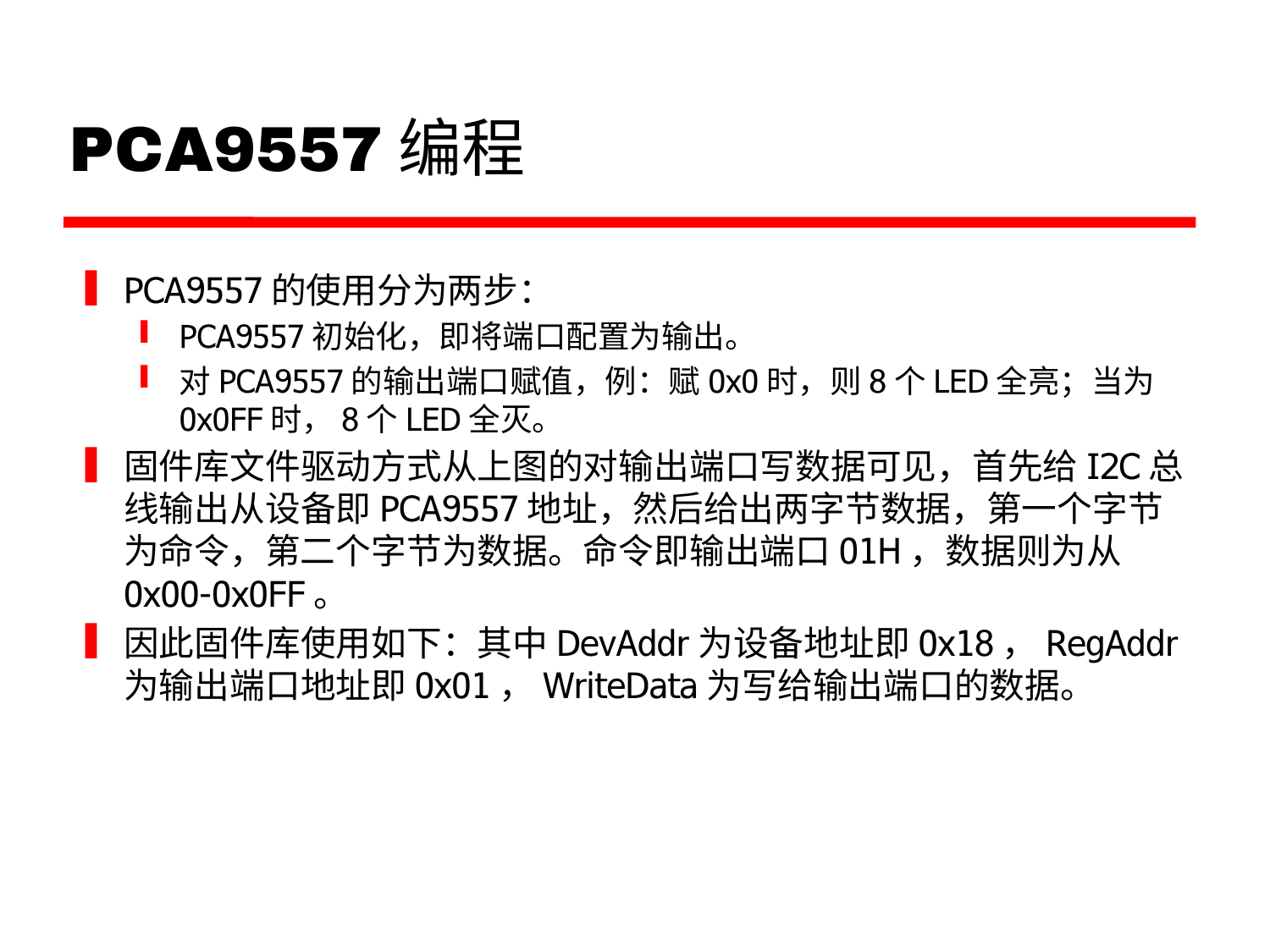

# PCA9557编程
PCA9557的使用分为两步：
PCA9557初始化，即将端口配置为输出。
对PCA9557的输出端口赋值，例：赋0x0时，则8个LED全亮；当为0x0FF时，8个LED全灭。
固件库文件驱动方式从上图的对输出端口写数据可见，首先给I2C总线输出从设备即PCA9557地址，然后给出两字节数据，第一个字节为命令，第二个字节为数据。命令即输出端口01H，数据则为从0x00-0x0FF。
因此固件库使用如下：其中DevAddr为设备地址即0x18，RegAddr为输出端口地址即0x01，WriteData为写给输出端口的数据。